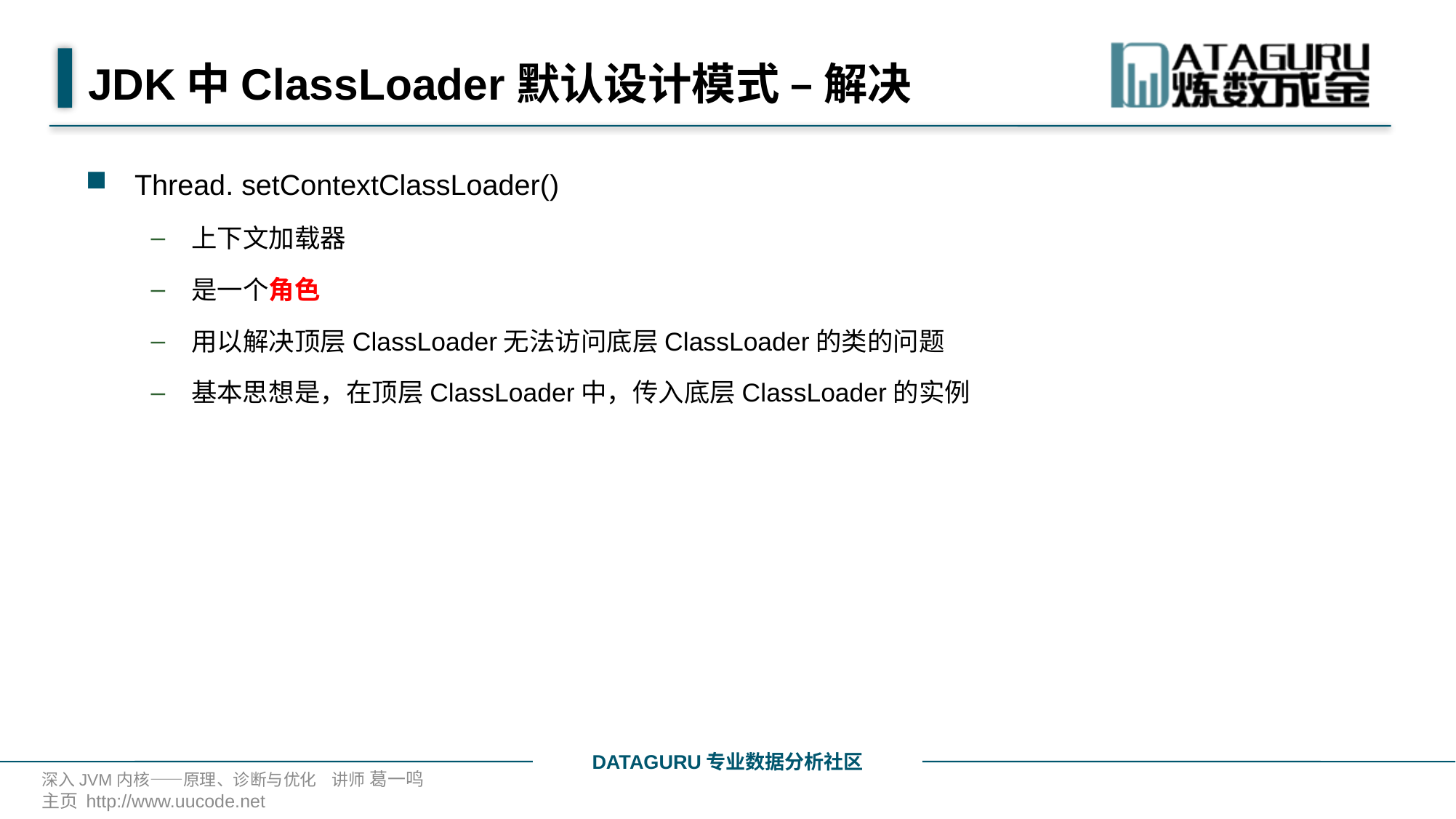

# JDK中ClassLoader默认设计模式 – 解决
Thread. setContextClassLoader()
上下文加载器
是一个角色
用以解决顶层ClassLoader无法访问底层ClassLoader的类的问题
基本思想是，在顶层ClassLoader中，传入底层ClassLoader的实例